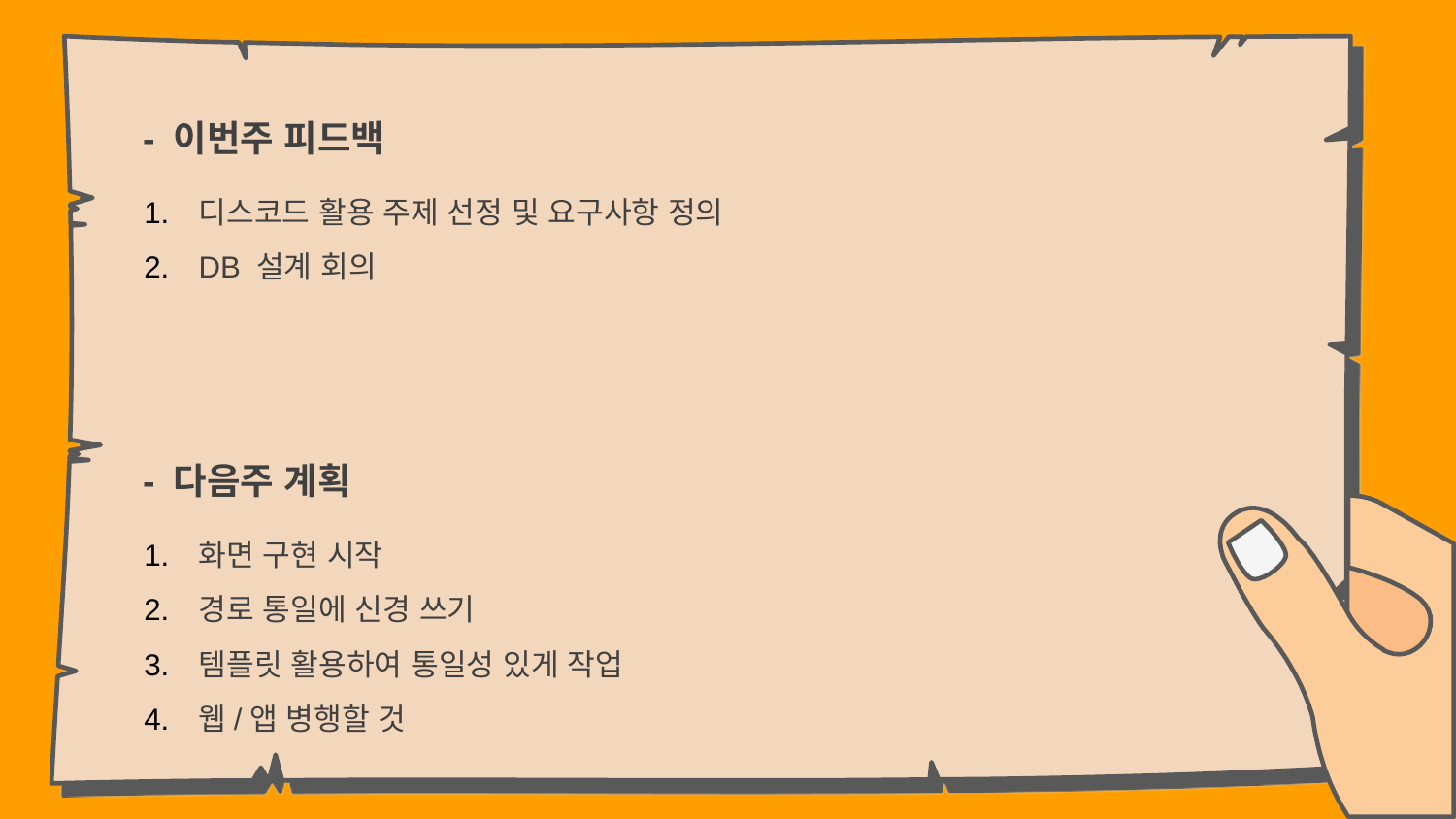

- 이번주 피드백
디스코드 활용 주제 선정 및 요구사항 정의
DB 설계 회의

- 다음주 계획

화면 구현 시작
경로 통일에 신경 쓰기
템플릿 활용하여 통일성 있게 작업
웹/앱 병행할 것